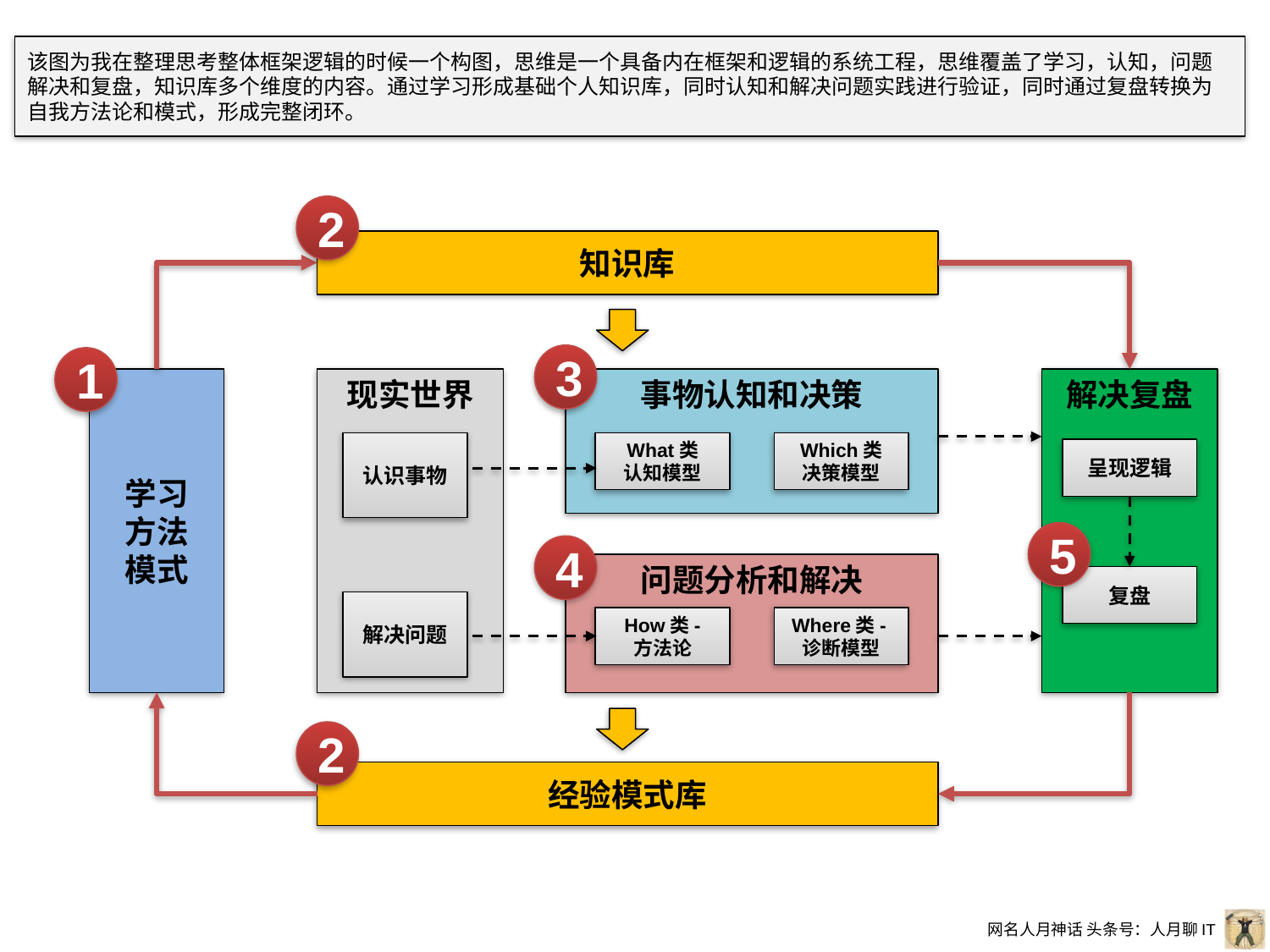

该图为我在整理思考整体框架逻辑的时候一个构图，思维是一个具备内在框架和逻辑的系统工程，思维覆盖了学习，认知，问题解决和复盘，知识库多个维度的内容。通过学习形成基础个人知识库，同时认知和解决问题实践进行验证，同时通过复盘转换为自我方法论和模式，形成完整闭环。
2
知识库

3
1
学习
方法
模式
解决复盘
现实世界
事物认知和决策
认识事物
What类
认知模型
Which类
决策模型
呈现逻辑
5
4
问题分析和解决
复盘
解决问题
How类-
方法论
Where类-诊断模型

2
经验模式库